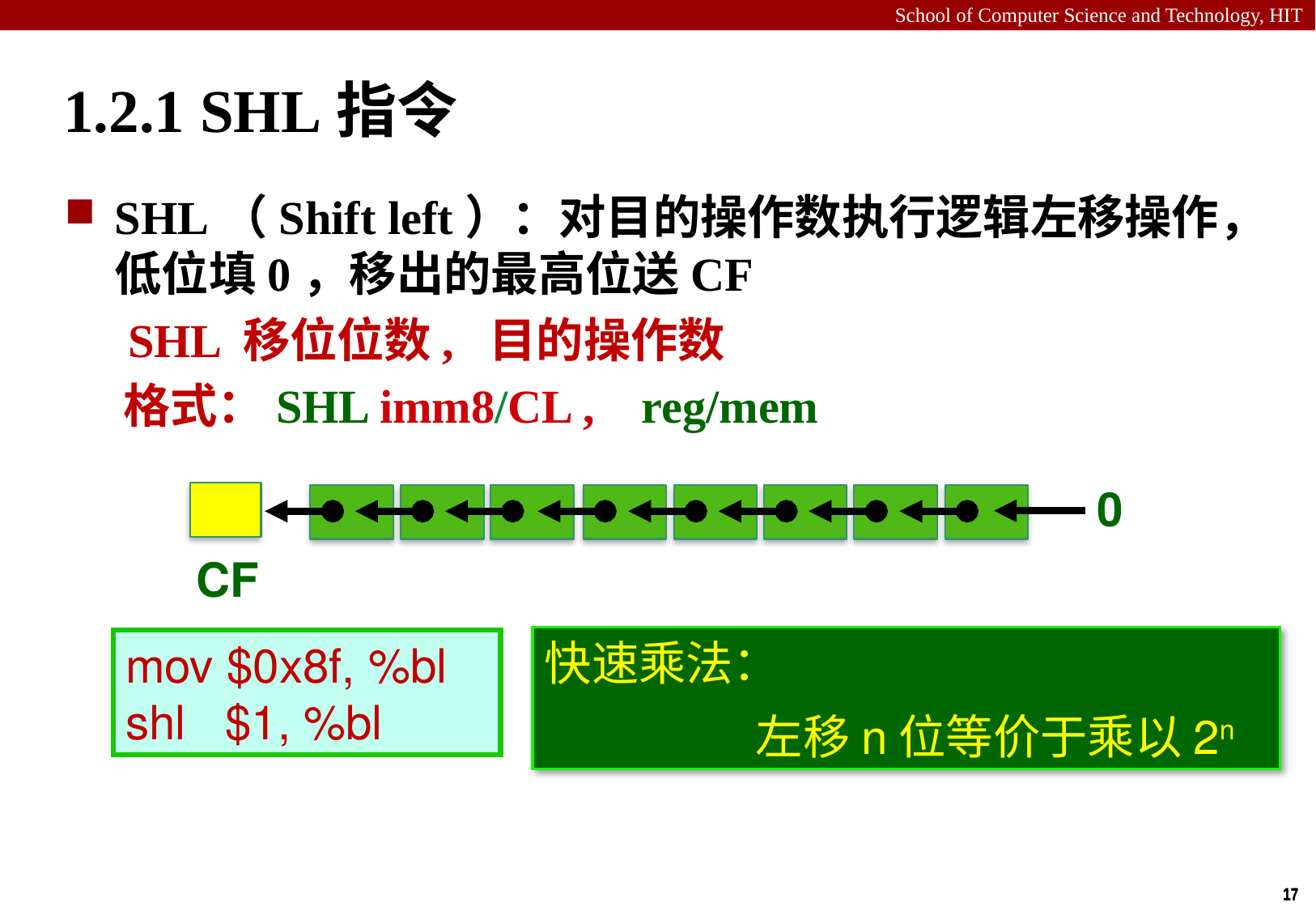

# 1.2.1 SHL指令
SHL（Shift left）：对目的操作数执行逻辑左移操作，低位填0，移出的最高位送CF
     SHL 移位位数,  目的操作数
    格式：SHL imm8/CL ,    reg/mem
CF
0

快速乘法：
                   左移n位等价于乘以2n
mov $0x8f, %bl
shl   $1, %bl